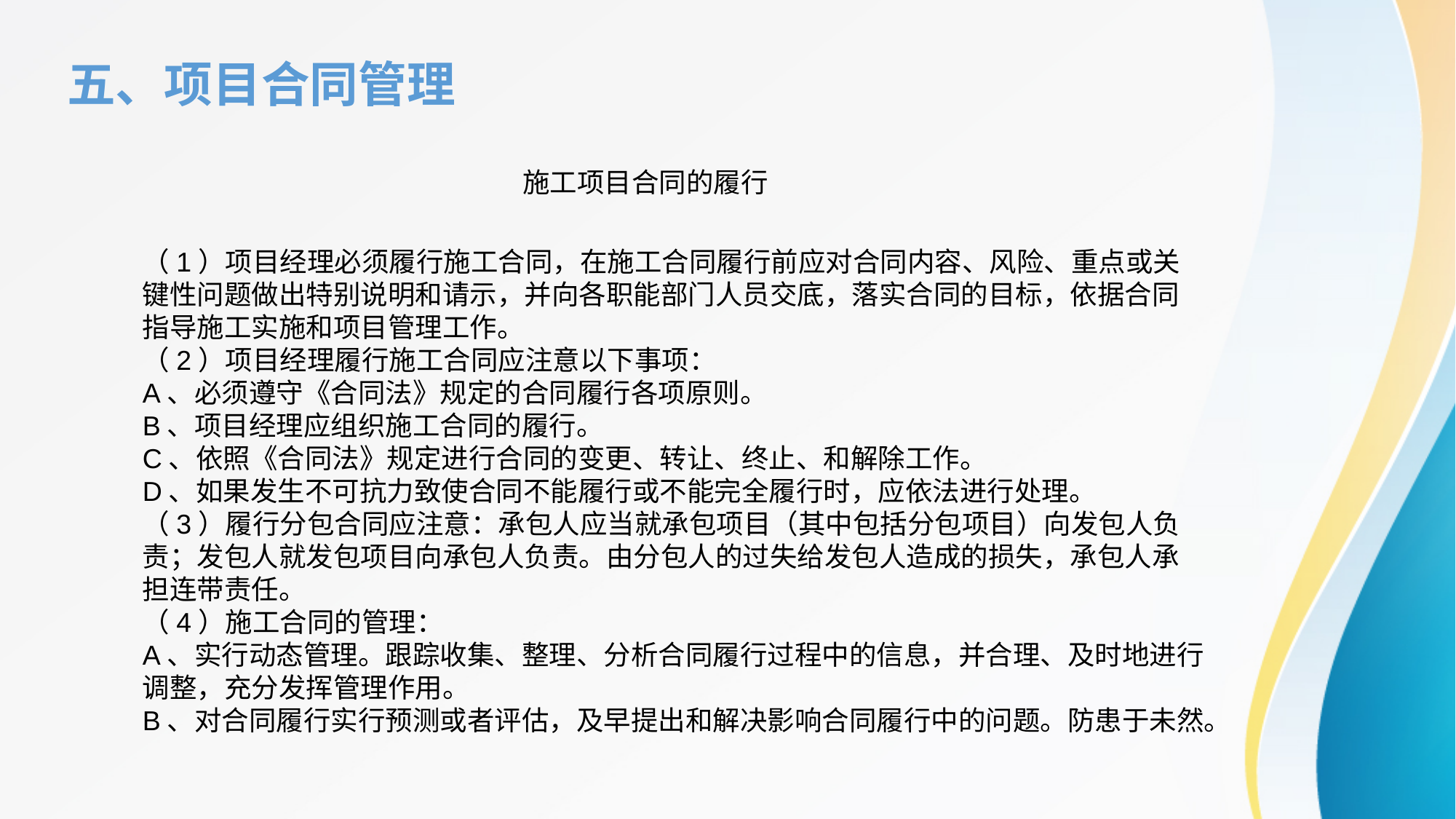

五、项目合同管理
施工项目合同的履行
（1）项目经理必须履行施工合同，在施工合同履行前应对合同内容、风险、重点或关键性问题做出特别说明和请示，并向各职能部门人员交底，落实合同的目标，依据合同指导施工实施和项目管理工作。
（2）项目经理履行施工合同应注意以下事项：
A、必须遵守《合同法》规定的合同履行各项原则。
B、项目经理应组织施工合同的履行。
C、依照《合同法》规定进行合同的变更、转让、终止、和解除工作。
D、如果发生不可抗力致使合同不能履行或不能完全履行时，应依法进行处理。
（3）履行分包合同应注意：承包人应当就承包项目（其中包括分包项目）向发包人负责；发包人就发包项目向承包人负责。由分包人的过失给发包人造成的损失，承包人承担连带责任。
（4）施工合同的管理：
A、实行动态管理。跟踪收集、整理、分析合同履行过程中的信息，并合理、及时地进行调整，充分发挥管理作用。
B、对合同履行实行预测或者评估，及早提出和解决影响合同履行中的问题。防患于未然。